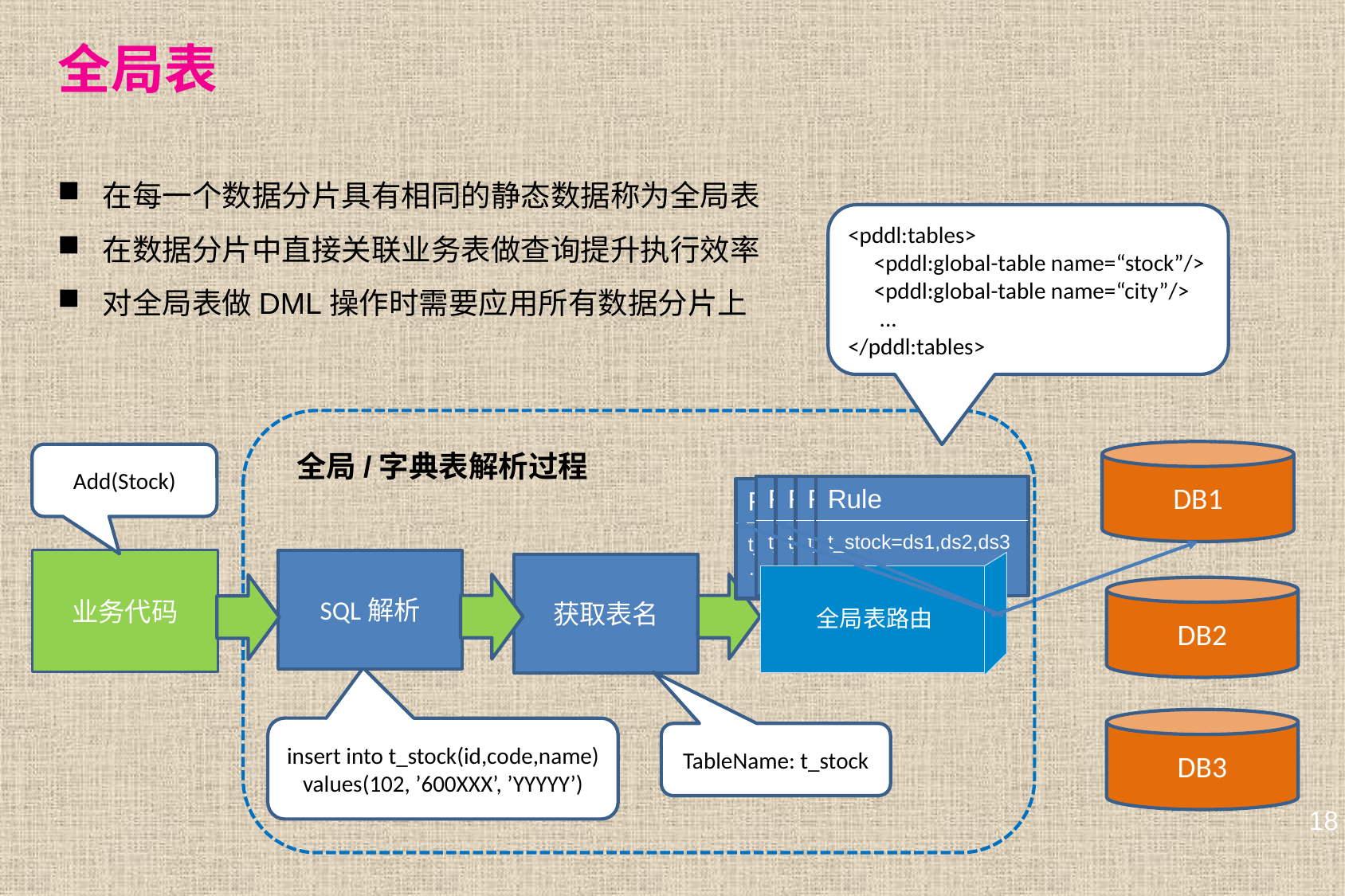

# 全局表
在每一个数据分片具有相同的静态数据称为全局表
在数据分片中直接关联业务表做查询提升执行效率
对全局表做DML操作时需要应用所有数据分片上
<pddl:tables>
     <pddl:global-table name=“stock”/>
     <pddl:global-table name=“city”/>
      ...
</pddl:tables>

全局/字典表解析过程
DB1
Add(Stock)

Rule
t_stock=ds1,ds2,ds3
…...

Rule
t_stock=ds1,ds2,ds3
…...

Rule
t_stock=ds1,ds2,ds3
…...

Rule
t_stock=ds1,ds2,ds3
…...

Rule
t_stock=ds1,ds2,ds3
…...
业务代码
SQL解析

获取表名

DB2

全局表路由
DB3
insert into t_stock(id,code,name)
values(102, ’600XXX’, ’YYYYY’)
TableName: t_stock